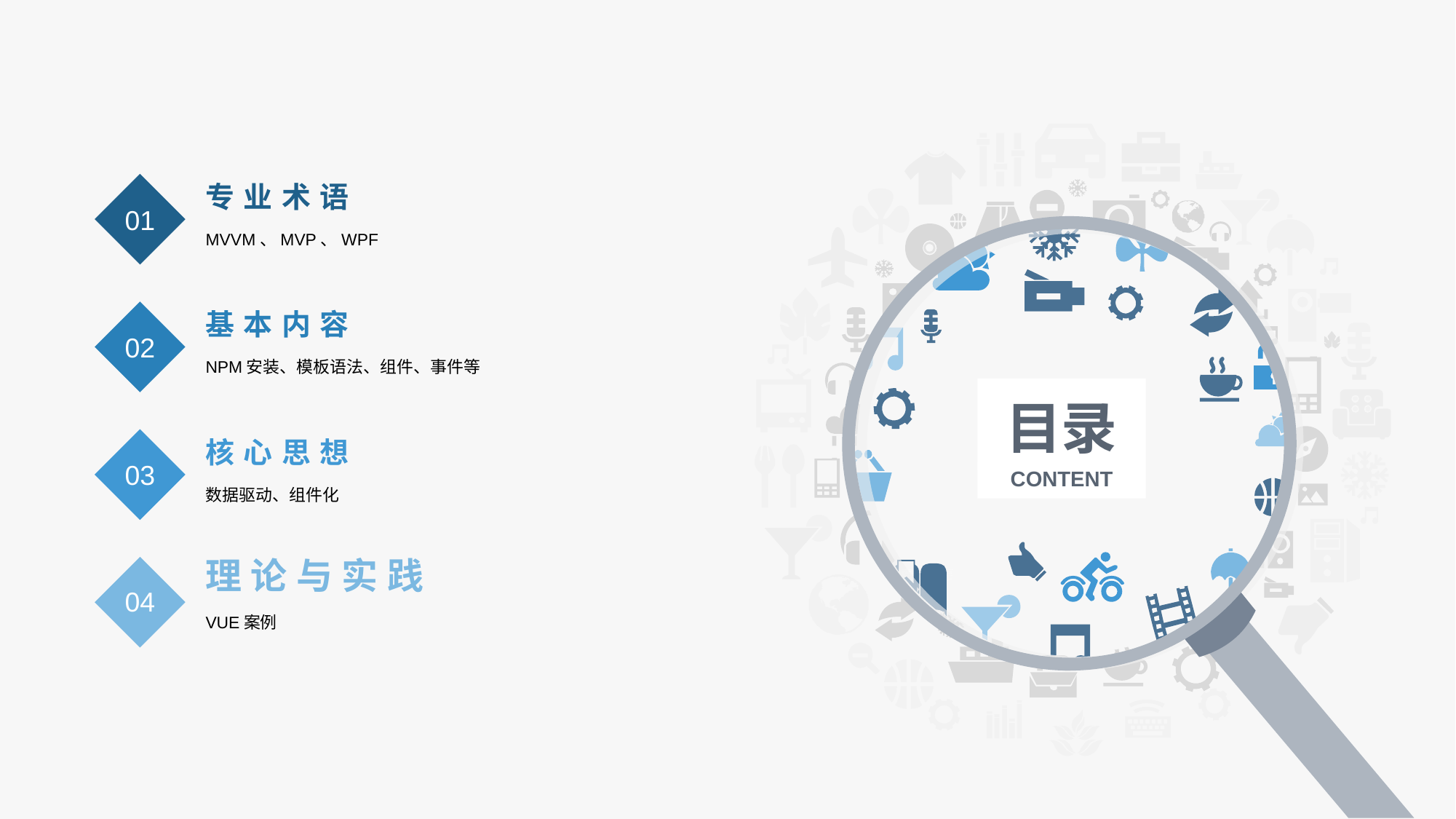

01
专业术语
MVVM、MVP、WPF
02
基本内容
NPM安装、模板语法、组件、事件等
03
核心思想
数据驱动、组件化
04
理论与实践
VUE案例
目录
CONTENT